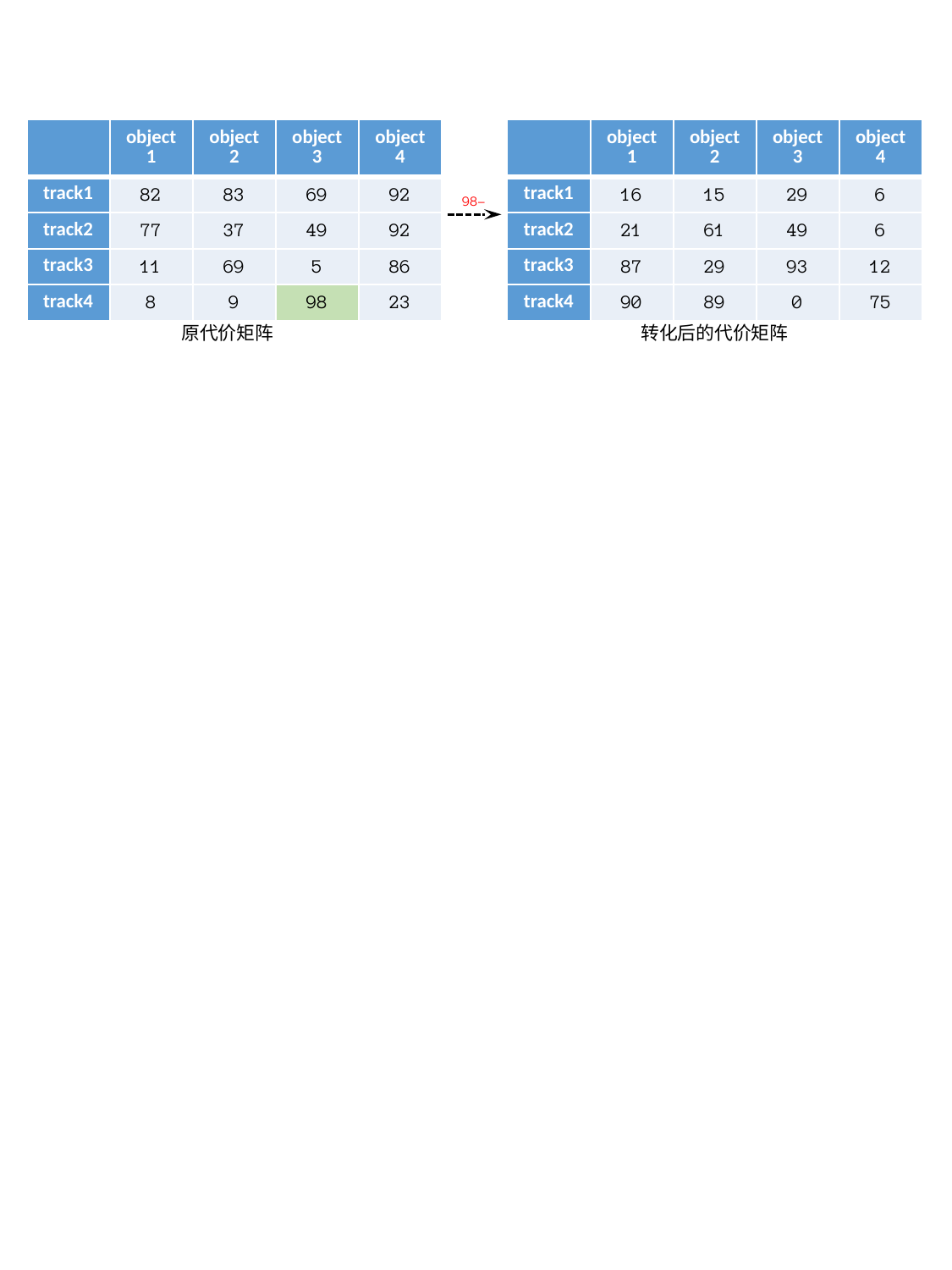

|  | object1 | object2 | object3 | object4 |
| --- | --- | --- | --- | --- |
| track1 | 82 | 83 | 69 | 92 |
| track2 | 77 | 37 | 49 | 92 |
| track3 | 11 | 69 | 5 | 86 |
| track4 | 8 | 9 | 98 | 23 |
|  | object1 | object2 | object3 | object4 |
| --- | --- | --- | --- | --- |
| track1 | 16 | 15 | 29 | 6 |
| track2 | 21 | 61 | 49 | 6 |
| track3 | 87 | 29 | 93 | 12 |
| track4 | 90 | 89 | 0 | 75 |
98-
原代价矩阵
转化后的代价矩阵